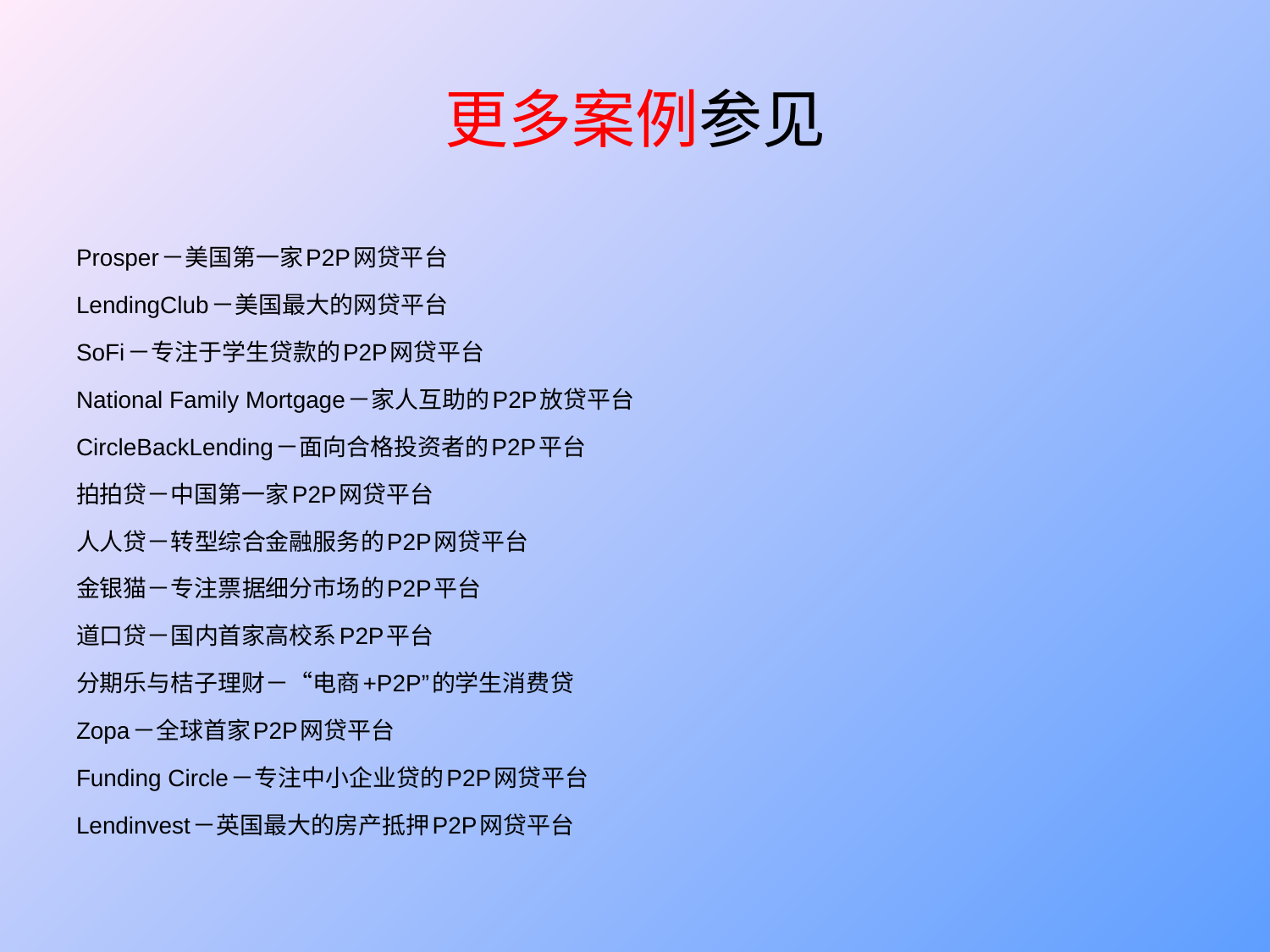

# 更多案例参见
Prosper－美国第一家P2P网贷平台
LendingClub－美国最大的网贷平台
SoFi－专注于学生贷款的P2P网贷平台
National Family Mortgage－家人互助的P2P放贷平台
CircleBackLending－面向合格投资者的P2P平台
拍拍贷－中国第一家P2P网贷平台
人人贷－转型综合金融服务的P2P网贷平台
金银猫－专注票据细分市场的P2P平台
道口贷－国内首家高校系P2P平台
分期乐与桔子理财－“电商+P2P”的学生消费贷
Zopa－全球首家P2P网贷平台
Funding Circle－专注中小企业贷的P2P网贷平台
Lendinvest－英国最大的房产抵押P2P网贷平台